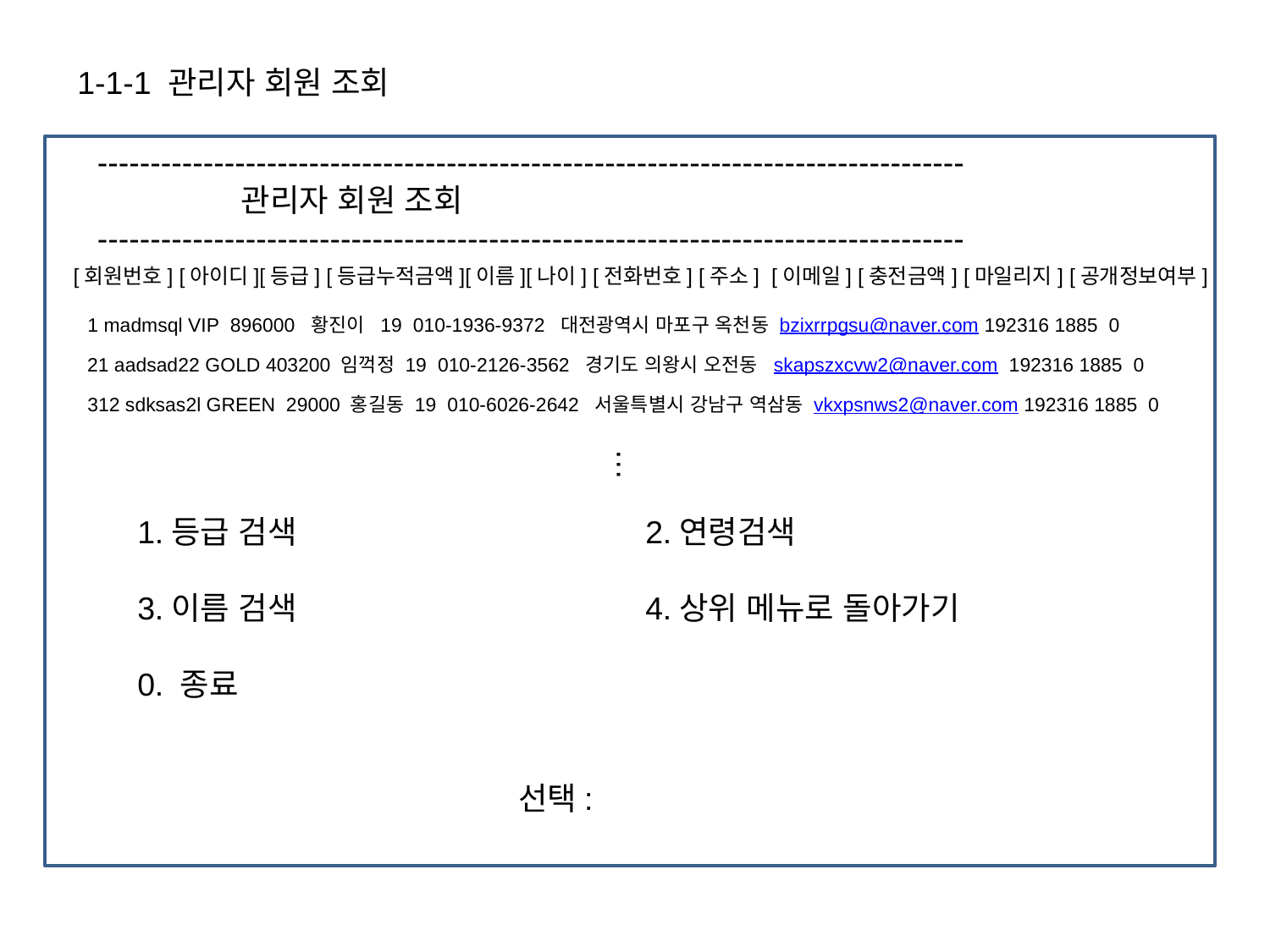

1-1-1 관리자 회원 조회

----------------------------------------------------------------------------------			 관리자 회원 조회
----------------------------------------------------------------------------------
 [회원번호] [아이디][등급] [등급누적금액][이름][나이] [전화번호] [주소]  [이메일] [충전금액] [마일리지] [공개정보여부]
﻿1 madmsql VIP  896000  황진이  19  010-1936-9372  대전광역시 마포구 옥천동 bzixrrpgsu@naver.com 192316 1885  0
﻿21 aadsad22 GOLD 403200 임꺽정 19  010-2126-3562  경기도 의왕시 오전동  skapszxcvw2@naver.com  192316 1885  0
﻿312 sdksas2l GREEN  29000 홍길동 19  010-6026-2642  서울특별시 강남구 역삼동 vkxpsnws2@naver.com 192316 1885  0
…

1.등급 검색			2.연령검색

3.이름 검색			4.상위 메뉴로 돌아가기

0. 종료

			선택: